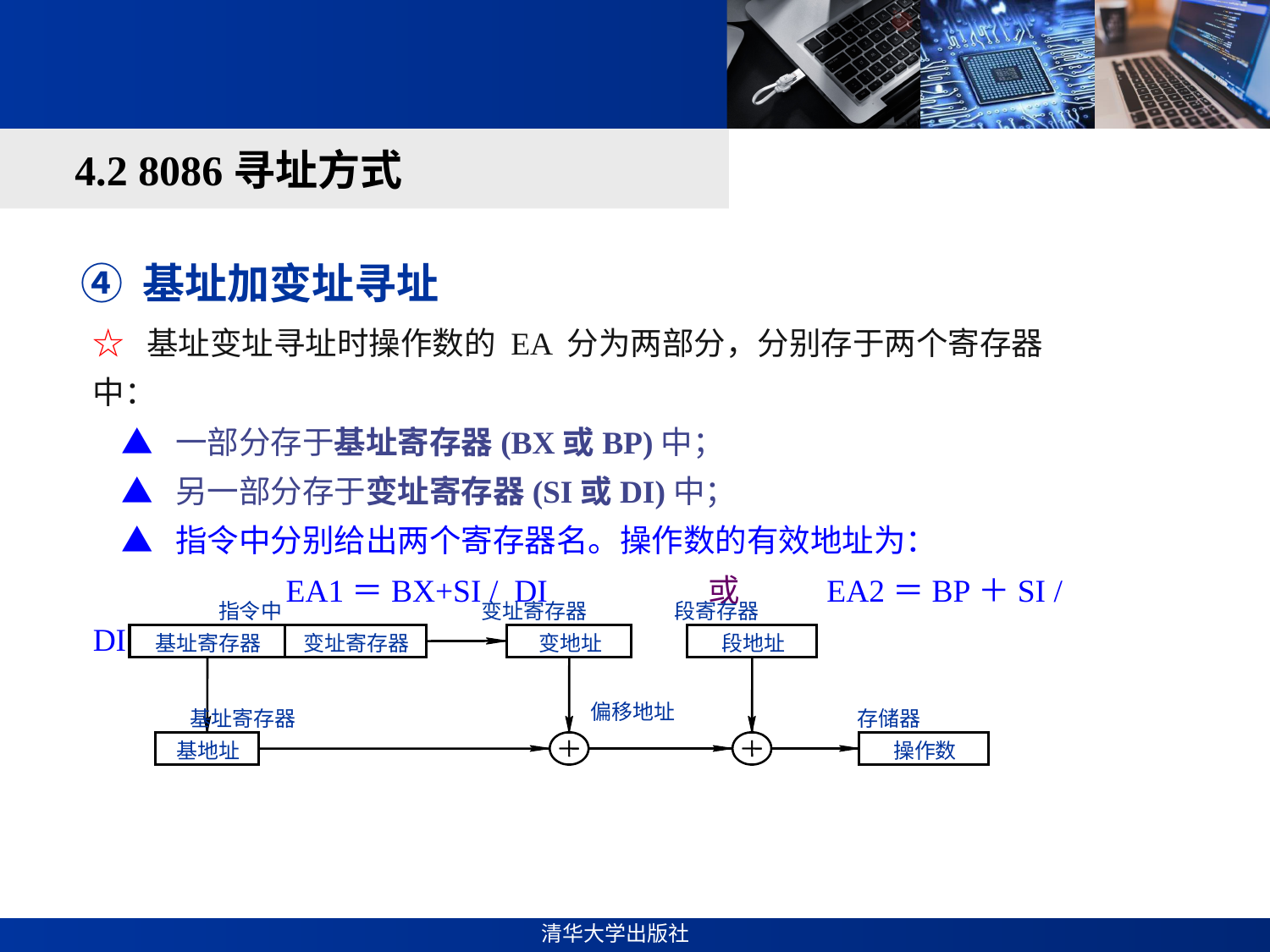

#
4.2 8086寻址方式

④ 基址加变址寻址
☆  基址变址寻址时操作数的 EA 分为两部分，分别存于两个寄存器中：
    ▲  一部分存于基址寄存器(BX或BP)中；
    ▲  另一部分存于变址寄存器(SI或DI)中；
    ▲  指令中分别给出两个寄存器名。操作数的有效地址为：
                        EA1＝BX+SI /  DI                   或           EA2＝BP＋SI / DI
指令中
变址寄存器
段寄存器

基址寄存器
变址寄存器
变地址
段地址

偏移地址
基址寄存器
存储器

基地址
操作数